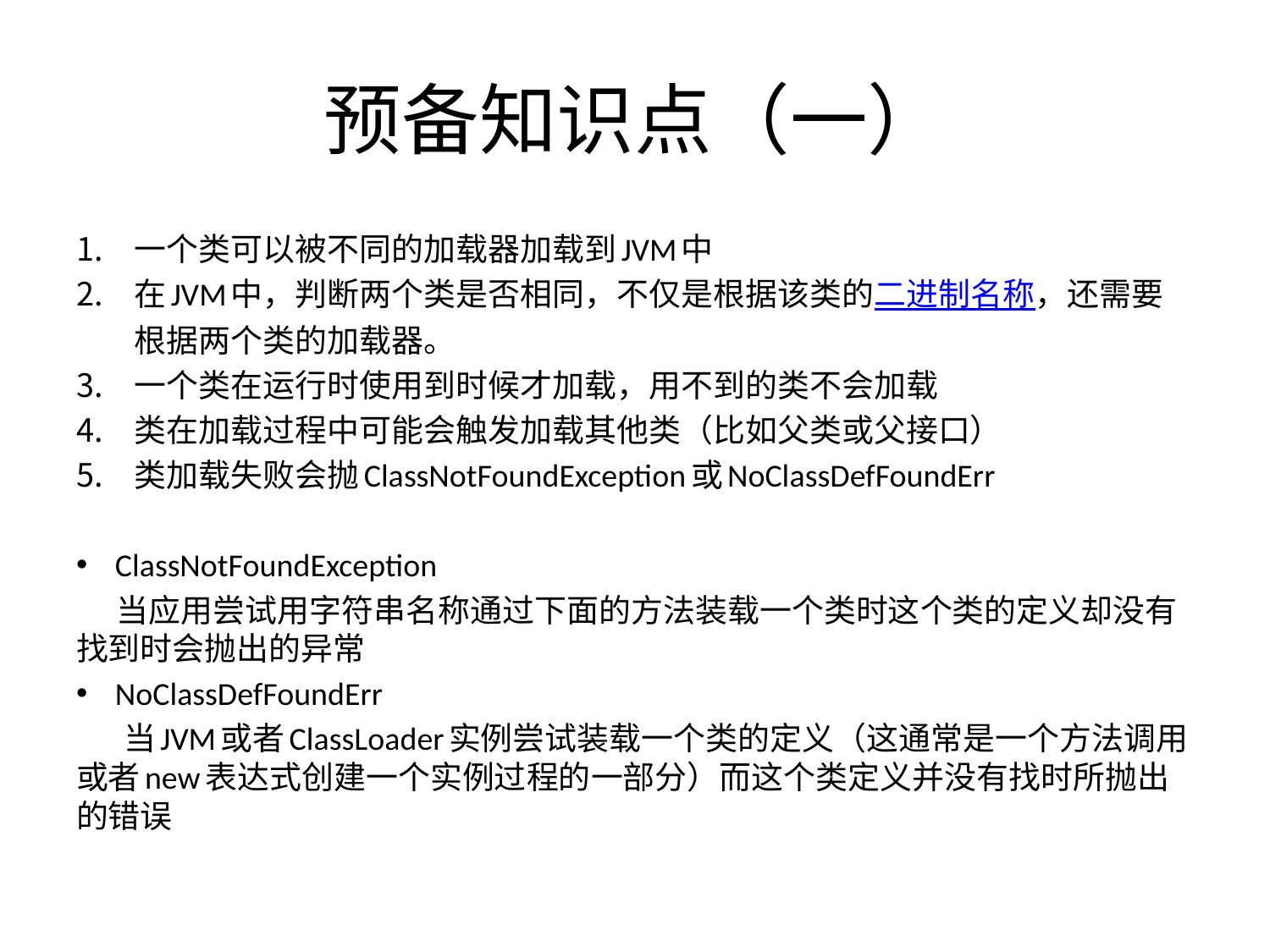

# 预备知识点（一）
一个类可以被不同的加载器加载到JVM中
在JVM中，判断两个类是否相同，不仅是根据该类的二进制名称，还需要根据两个类的加载器。
一个类在运行时使用到时候才加载，用不到的类不会加载
类在加载过程中可能会触发加载其他类（比如父类或父接口）
类加载失败会抛ClassNotFoundException或NoClassDefFoundErr

ClassNotFoundException
     当应用尝试用字符串名称通过下面的方法装载一个类时这个类的定义却没有找到时会抛出的异常
NoClassDefFoundErr
      当JVM或者ClassLoader实例尝试装载一个类的定义（这通常是一个方法调用或者new表达式创建一个实例过程的一部分）而这个类定义并没有找时所抛出的错误